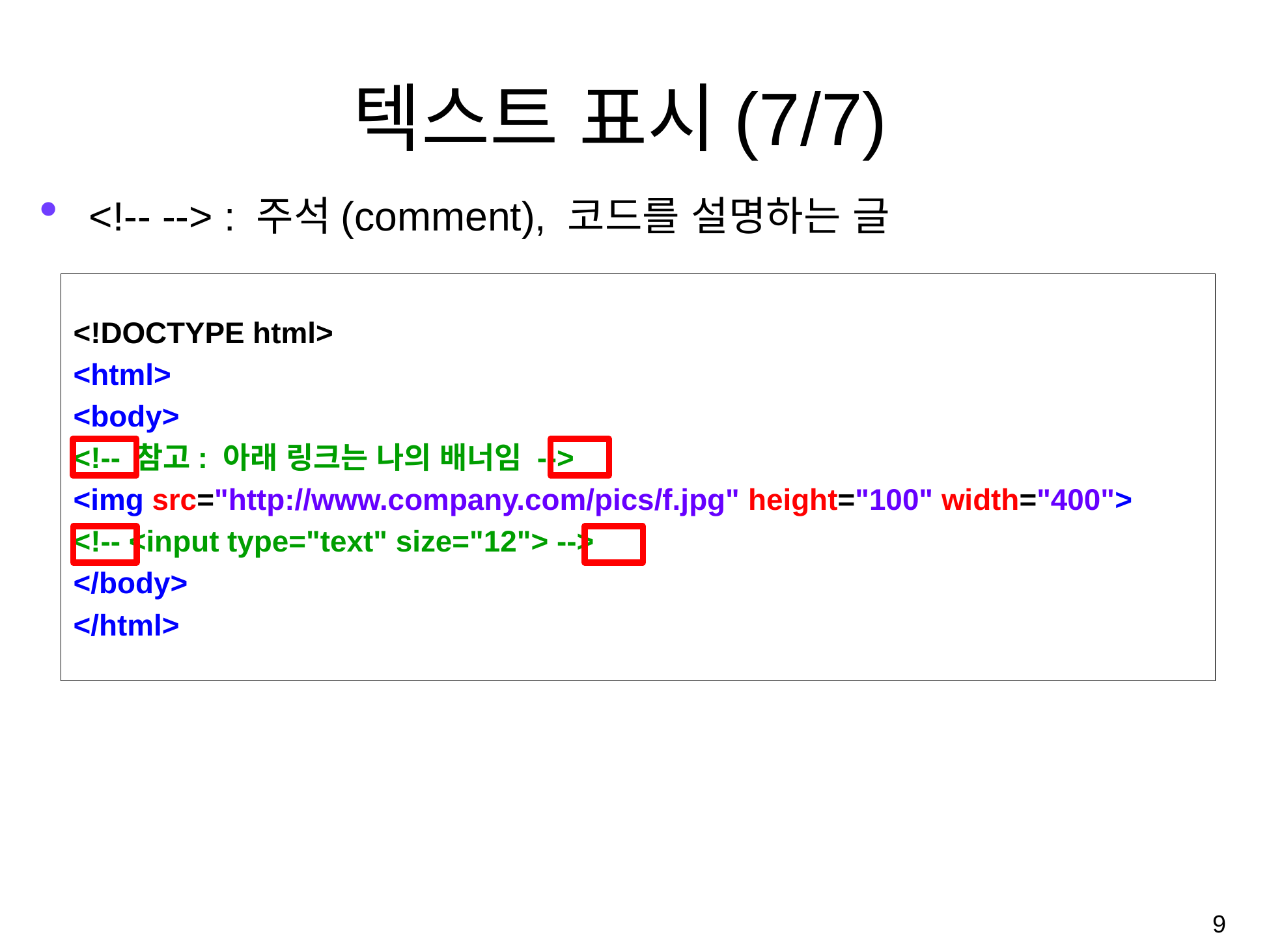

# 텍스트 표시(7/7)
<!-- --> : 주석(comment), 코드를 설명하는 글
<!DOCTYPE html>
<html>
<body>
<!-- 참고: 아래 링크는 나의 배너임 -->
<img src="http://www.company.com/pics/f.jpg" height="100" width="400">
<!-- <input type="text" size="12"> -->
</body>
</html>

9